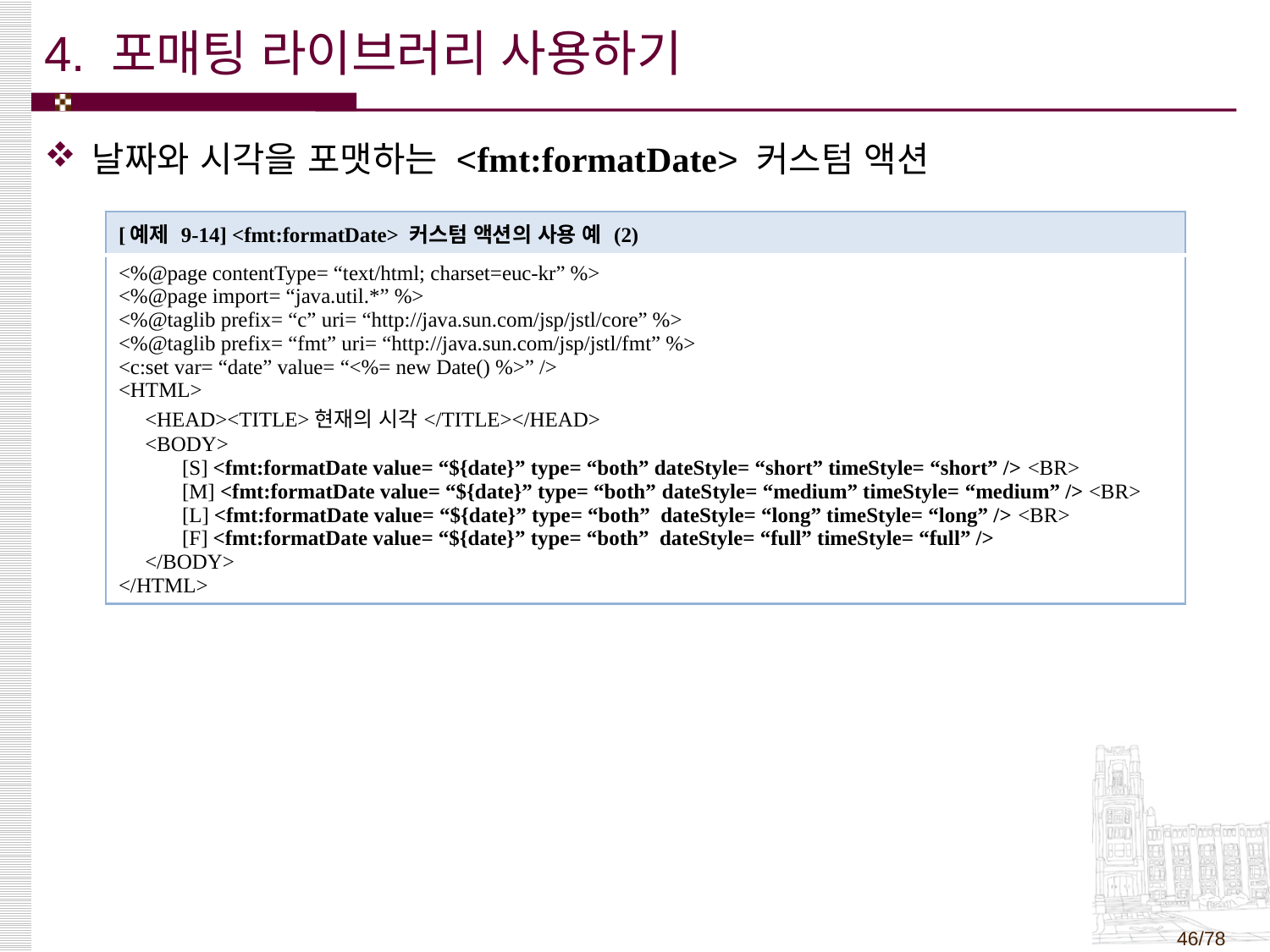

# 4. 포매팅 라이브러리 사용하기
날짜와 시각을 포맷하는 <fmt:formatDate> 커스텀 액션

| [예제 9-14] <fmt:formatDate> 커스텀 액션의 사용 예 (2) |
| --- |
| <%@page contentType= “text/html; charset=euc-kr” %> <%@page import= “java.util.\*” %> <%@taglib prefix= “c” uri= “http://java.sun.com/jsp/jstl/core” %> <%@taglib prefix= “fmt” uri= “http://java.sun.com/jsp/jstl/fmt” %> <c:set var= “date” value= “<%= new Date() %>” /> <HTML> <HEAD><TITLE>현재의 시각</TITLE></HEAD> <BODY> [S] <fmt:formatDate value= “${date}” type= “both” dateStyle= “short” timeStyle= “short” /> <BR> [M] <fmt:formatDate value= “${date}” type= “both” dateStyle= “medium” timeStyle= “medium” /> <BR> [L] <fmt:formatDate value= “${date}” type= “both” dateStyle= “long” timeStyle= “long” /> <BR> [F] <fmt:formatDate value= “${date}” type= “both” dateStyle= “full” timeStyle= “full” /> </BODY> </HTML> |